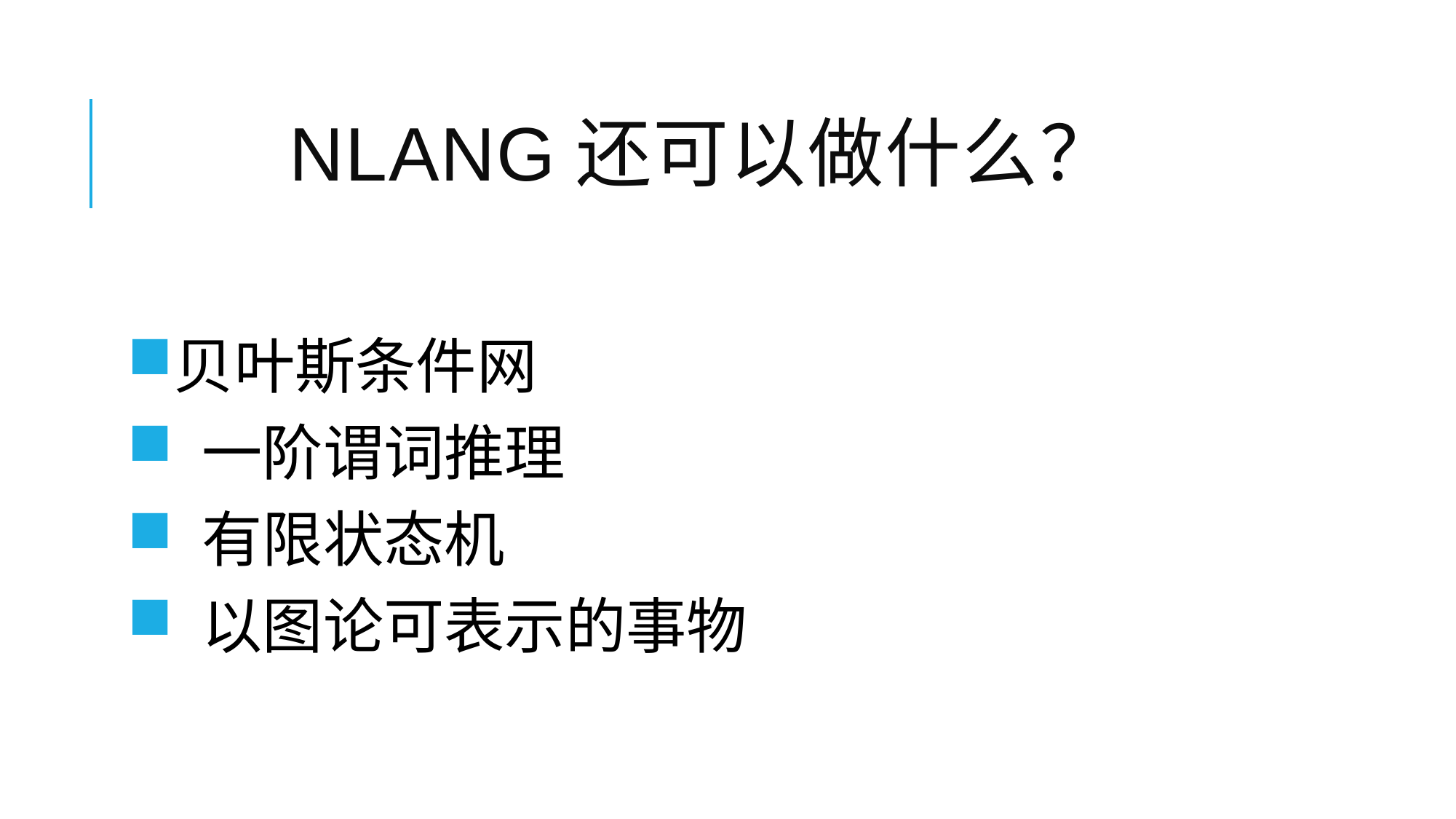

# NLANG还可以做什么？

贝叶斯条件网
 一阶谓词推理
 有限状态机
 以图论可表示的事物